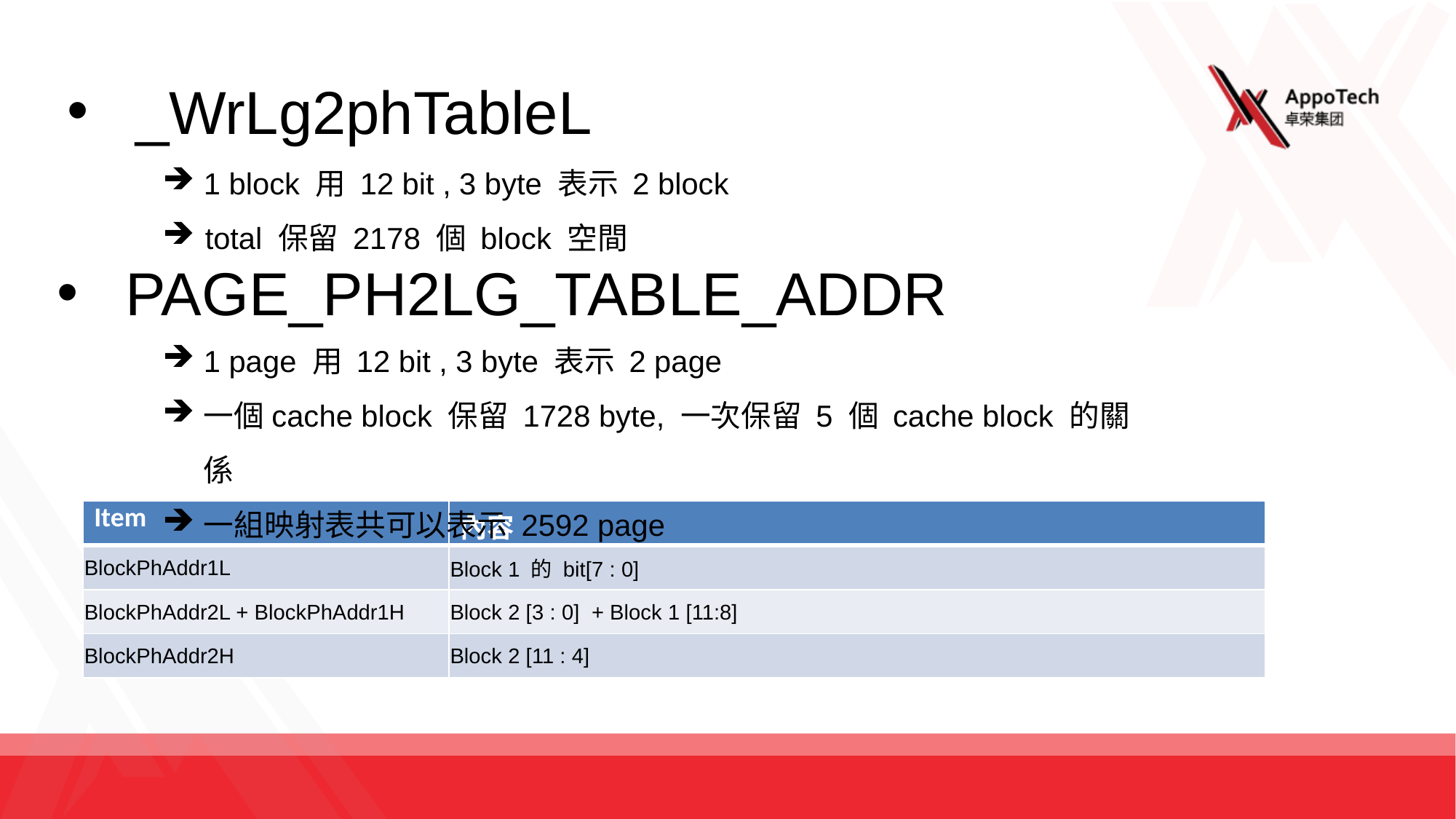

#
_WrLg2phTableL
1 block 用 12 bit , 3 byte 表示 2 block
 total 保留 2178 個 block 空間
PAGE_PH2LG_TABLE_ADDR
1 page 用 12 bit , 3 byte 表示 2 page
一個cache block 保留 1728 byte, 一次保留 5 個 cache block 的關係
一組映射表共可以表示 2592 page
| Item | 內容 |
| --- | --- |
| BlockPhAddr1L | Block 1 的 bit[7 : 0] |
| BlockPhAddr2L + BlockPhAddr1H | Block 2 [3 : 0] + Block 1 [11:8] |
| BlockPhAddr2H | Block 2 [11 : 4] |